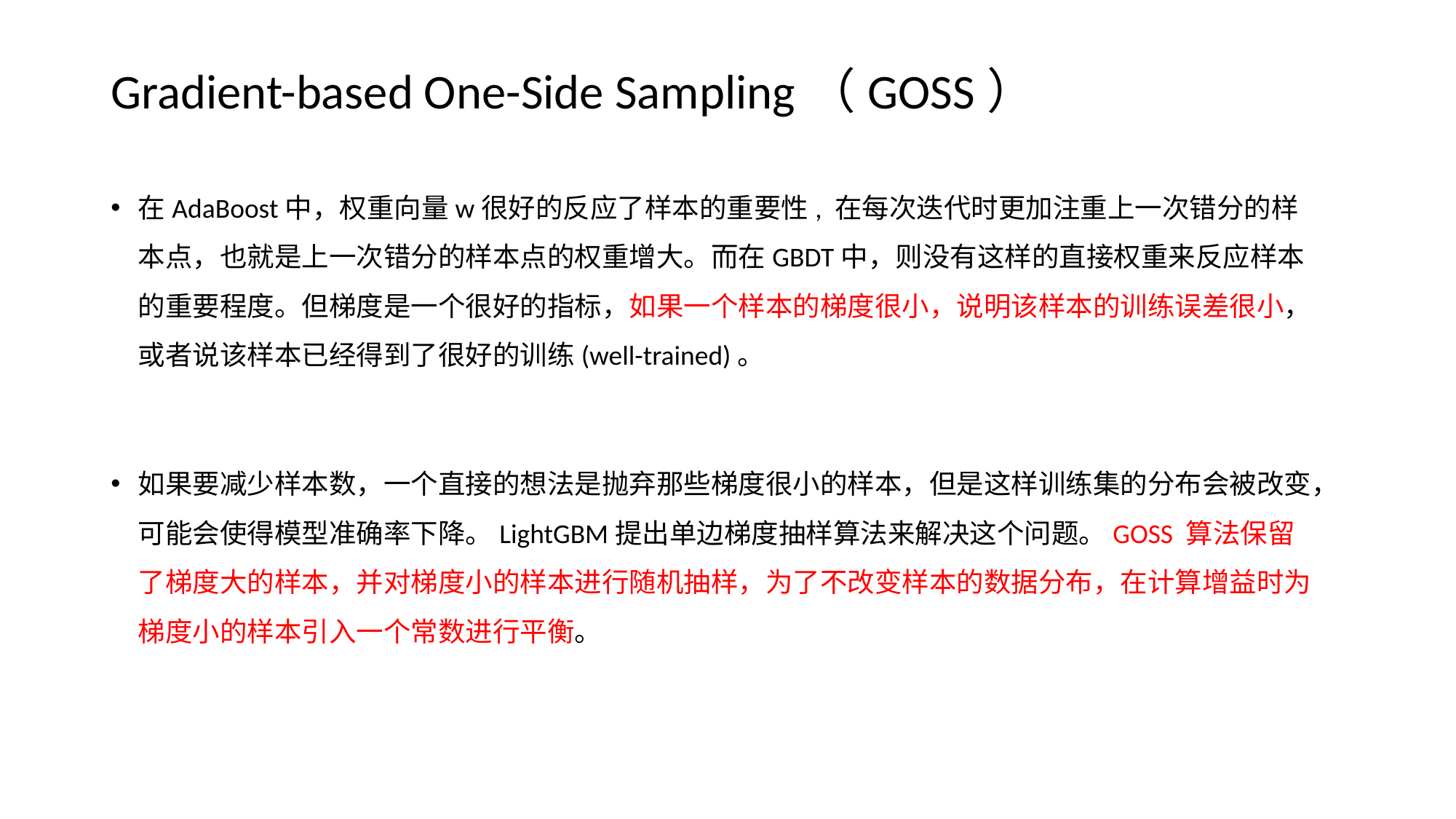

# Gradient-based One-Side Sampling（GOSS）
在AdaBoost中，权重向量w很好的反应了样本的重要性, 在每次迭代时更加注重上一次错分的样本点，也就是上一次错分的样本点的权重增大。而在GBDT中，则没有这样的直接权重来反应样本的重要程度。但梯度是一个很好的指标，如果一个样本的梯度很小，说明该样本的训练误差很小，或者说该样本已经得到了很好的训练(well-trained)。

如果要减少样本数，一个直接的想法是抛弃那些梯度很小的样本，但是这样训练集的分布会被改变，可能会使得模型准确率下降。LightGBM提出单边梯度抽样算法来解决这个问题。GOSS 算法保留了梯度大的样本，并对梯度小的样本进行随机抽样，为了不改变样本的数据分布，在计算增益时为梯度小的样本引入一个常数进行平衡。